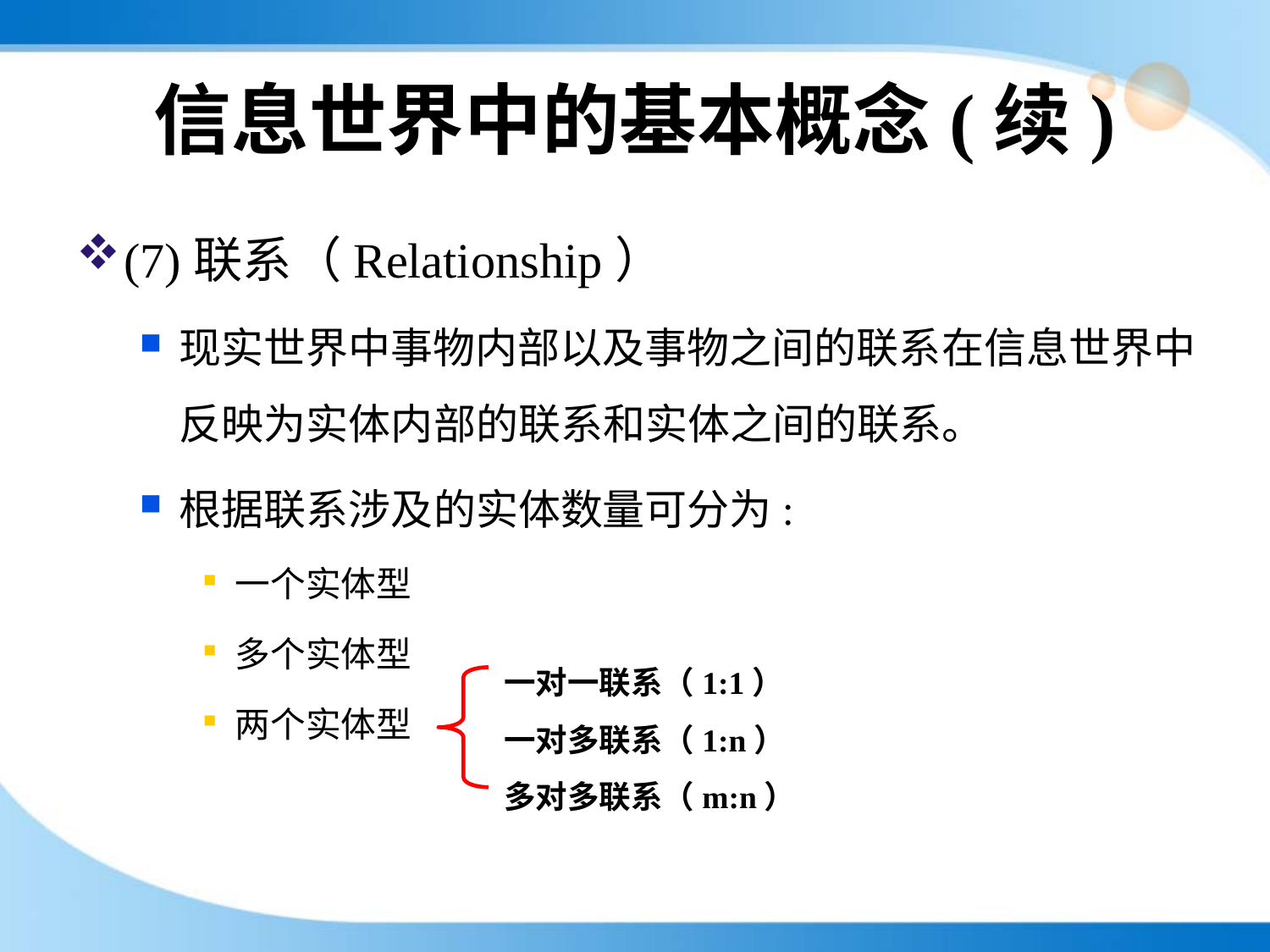

# 信息世界中的基本概念(续)
(7)联系（Relationship）
现实世界中事物内部以及事物之间的联系在信息世界中反映为实体内部的联系和实体之间的联系。
根据联系涉及的实体数量可分为:
一个实体型
多个实体型
两个实体型

一对一联系（1:1）
一对多联系（1:n）
多对多联系（m:n）